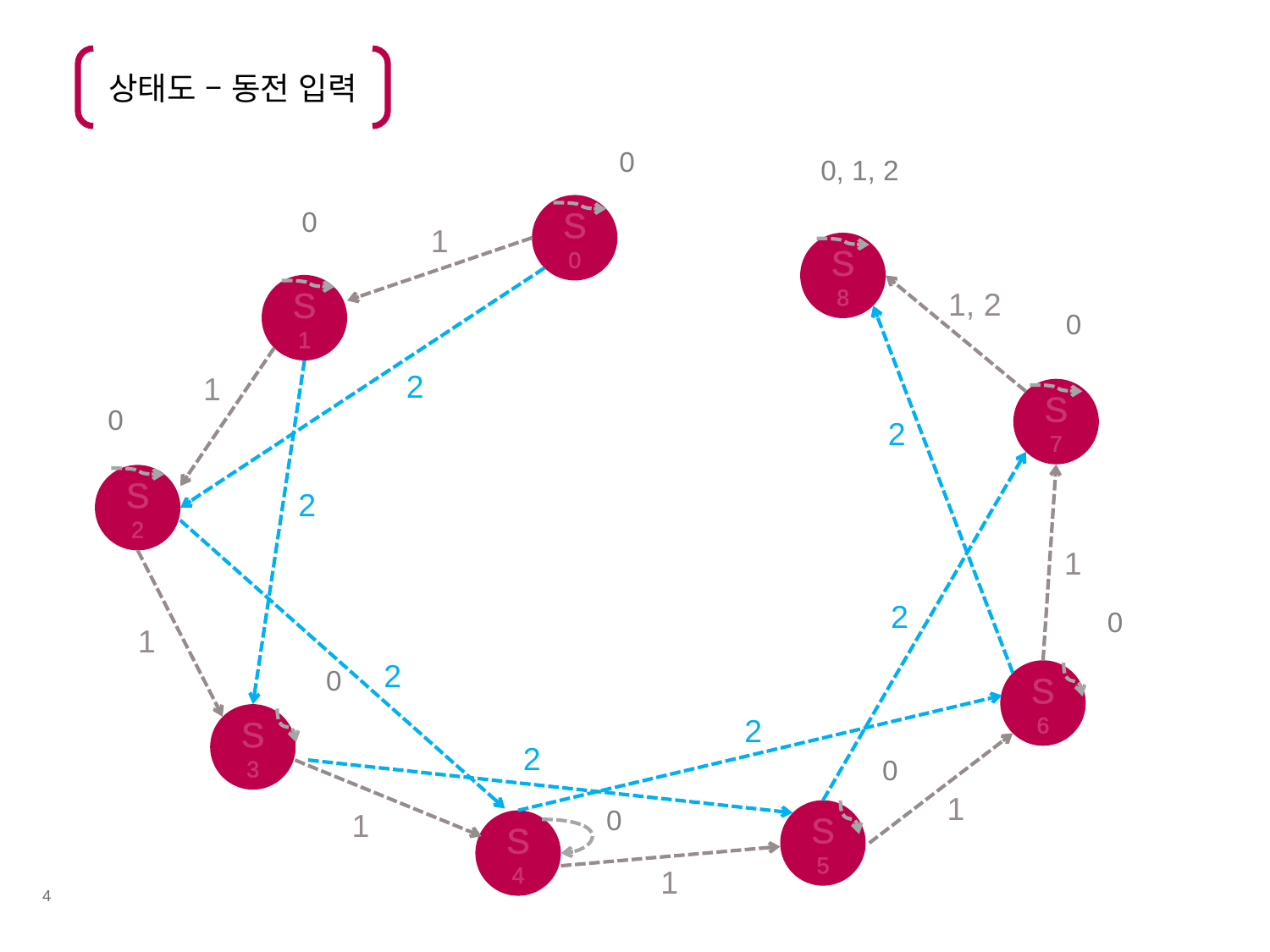

상태도 – 동전 입력
0
0, 1, 2
S0
0
1
S8
S1
1, 2
0
2
1
S7
0
2
S2
2
1
2
0
1
2
0
S6
S3
2
2
0
1
0
1
S5
S4
1